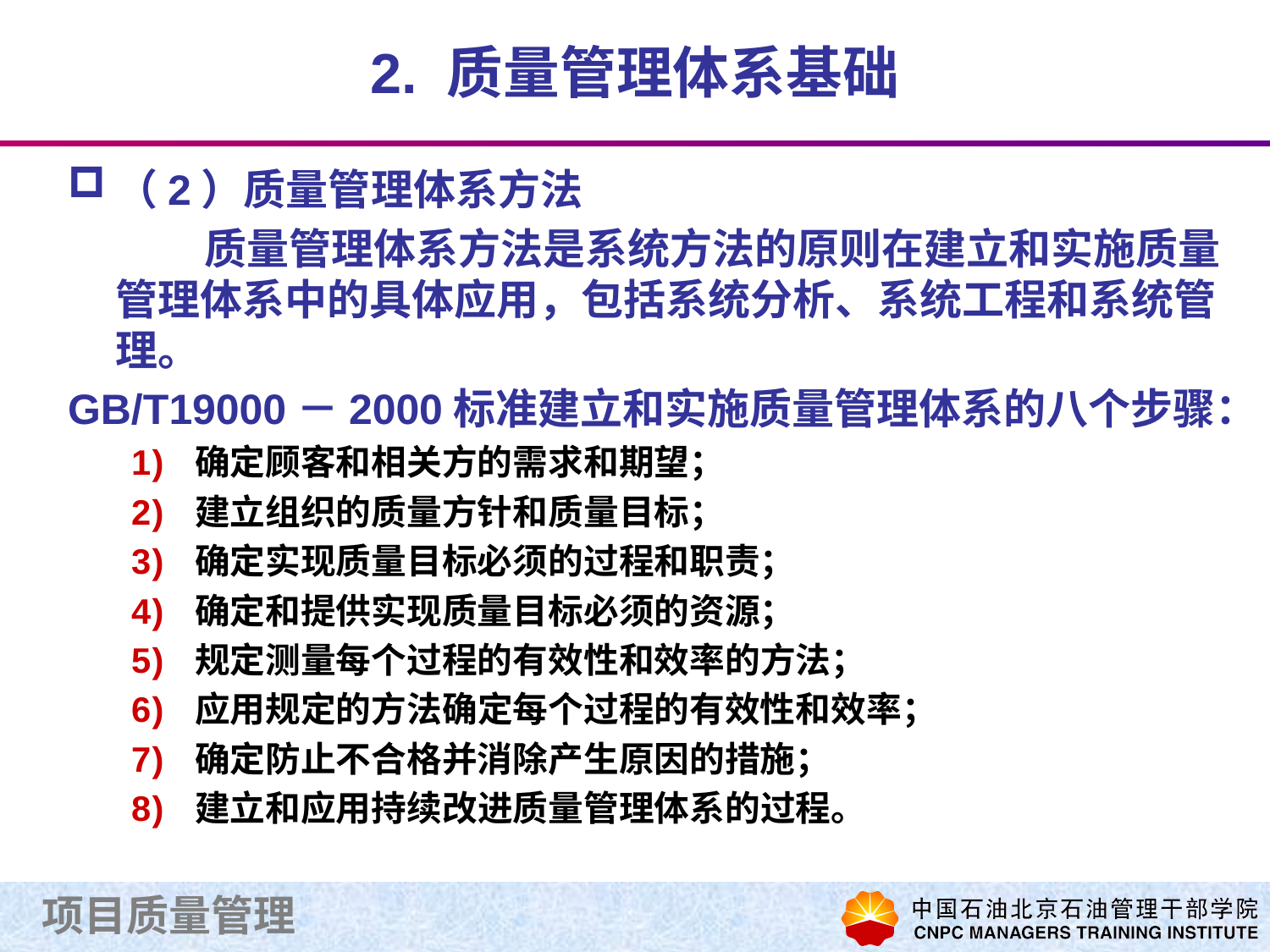

# 2. 质量管理体系基础
（2）质量管理体系方法
质量管理体系方法是系统方法的原则在建立和实施质量管理体系中的具体应用，包括系统分析、系统工程和系统管理。
GB/T19000－2000标准建立和实施质量管理体系的八个步骤：
确定顾客和相关方的需求和期望；
建立组织的质量方针和质量目标；
确定实现质量目标必须的过程和职责；
确定和提供实现质量目标必须的资源；
规定测量每个过程的有效性和效率的方法；
应用规定的方法确定每个过程的有效性和效率；
确定防止不合格并消除产生原因的措施；
建立和应用持续改进质量管理体系的过程。